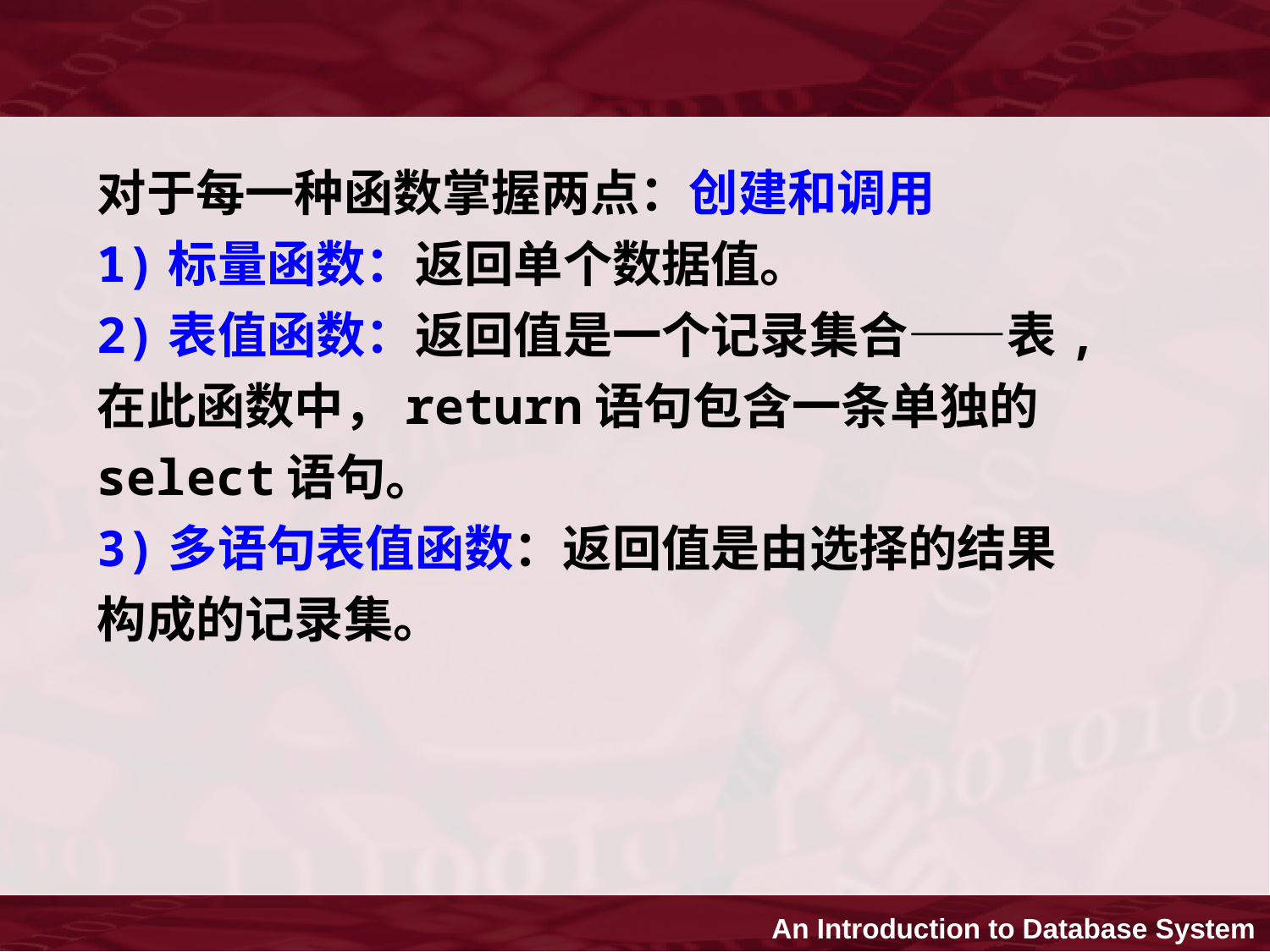

对于每一种函数掌握两点：创建和调用
1)标量函数：返回单个数据值。
2)表值函数：返回值是一个记录集合——表,
在此函数中，return语句包含一条单独的
select语句。
3)多语句表值函数：返回值是由选择的结果
构成的记录集。